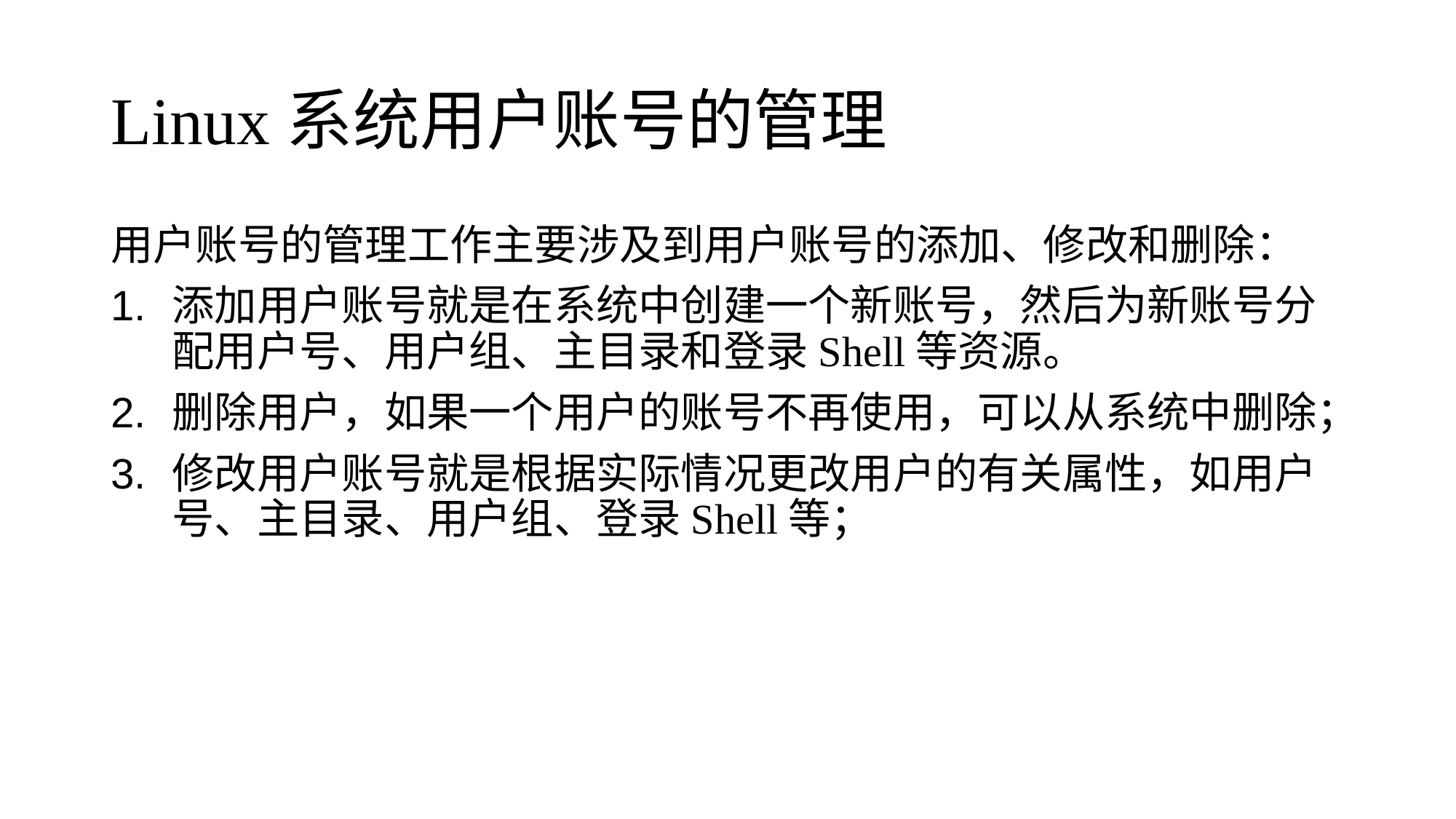

# Linux系统用户账号的管理
用户账号的管理工作主要涉及到用户账号的添加、修改和删除：
添加用户账号就是在系统中创建一个新账号，然后为新账号分配用户号、用户组、主目录和登录Shell等资源。
删除用户，如果一个用户的账号不再使用，可以从系统中删除；
修改用户账号就是根据实际情况更改用户的有关属性，如用户号、主目录、用户组、登录Shell等；